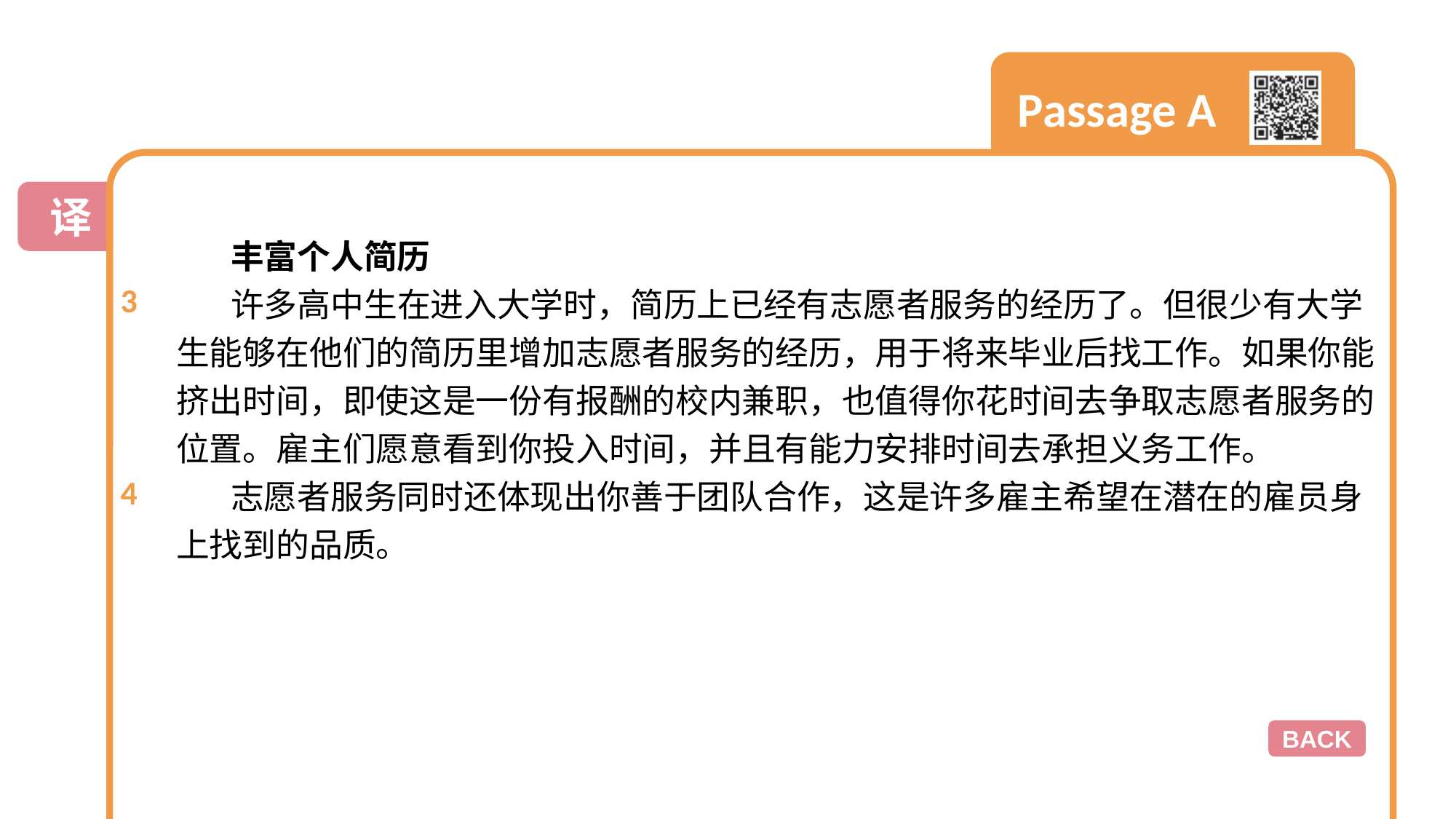

丰富个人简历
许多高中生在进入大学时，简历上已经有志愿者服务的经历了。但很少有大学生能够在他们的简历里增加志愿者服务的经历，用于将来毕业后找工作。如果你能挤出时间，即使这是一份有报酬的校内兼职，也值得你花时间去争取志愿者服务的位置。雇主们愿意看到你投入时间，并且有能力安排时间去承担义务工作。
志愿者服务同时还体现出你善于团队合作，这是许多雇主希望在潜在的雇员身上找到的品质。
3

4

BACK